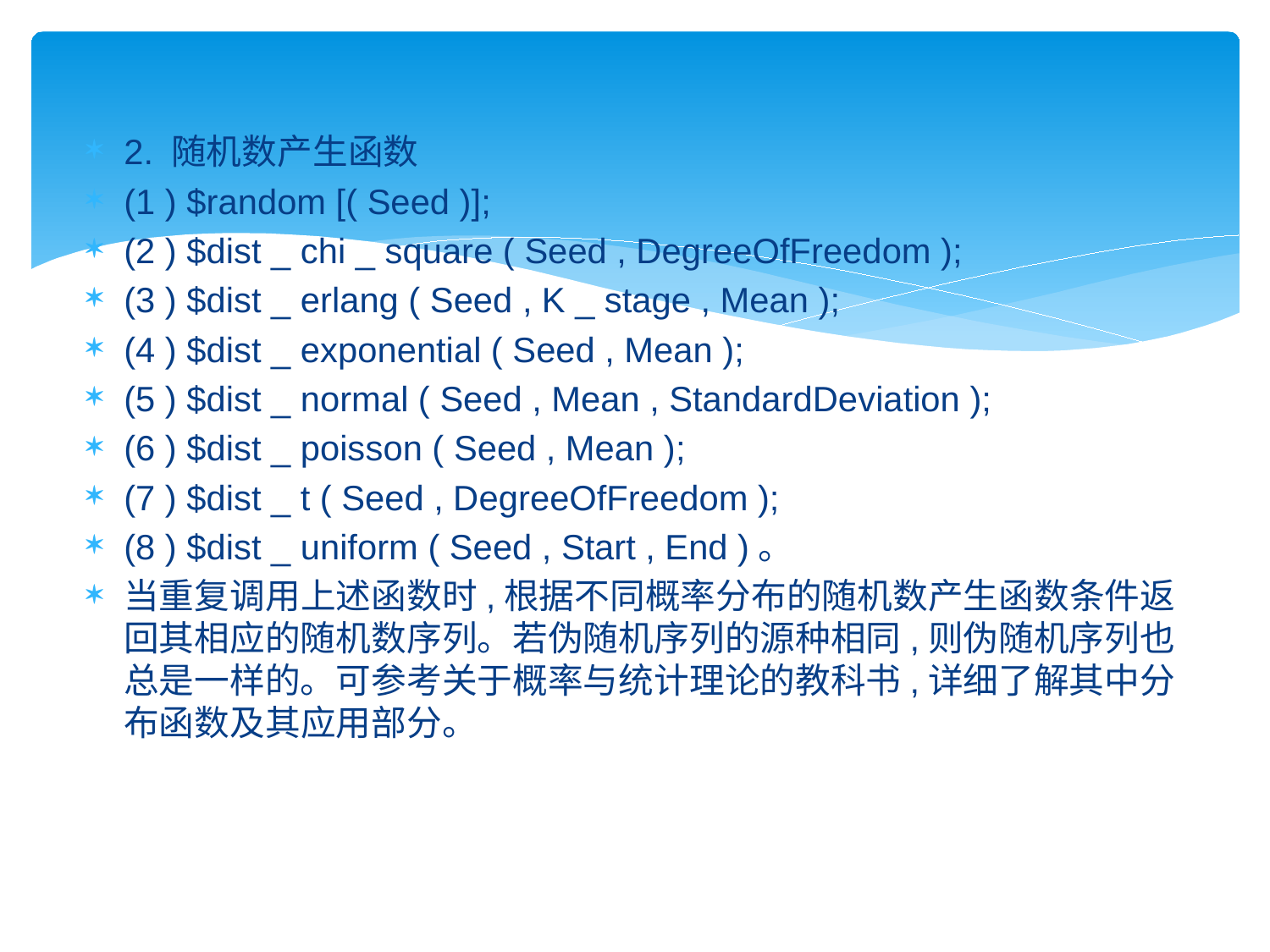

#
2. 随机数产生函数
(1 ) $random [( Seed )];
(2 ) $dist _ chi _ square ( Seed , DegreeOfFreedom );
(3 ) $dist _ erlang ( Seed , K _ stage , Mean );
(4 ) $dist _ exponential ( Seed , Mean );
(5 ) $dist _ normal ( Seed , Mean , StandardDeviation );
(6 ) $dist _ poisson ( Seed , Mean );
(7 ) $dist _ t ( Seed , DegreeOfFreedom );
(8 ) $dist _ uniform ( Seed , Start , End )。
当重复调用上述函数时,根据不同概率分布的随机数产生函数条件返回其相应的随机数序列。若伪随机序列的源种相同,则伪随机序列也总是一样的。可参考关于概率与统计理论的教科书,详细了解其中分布函数及其应用部分。